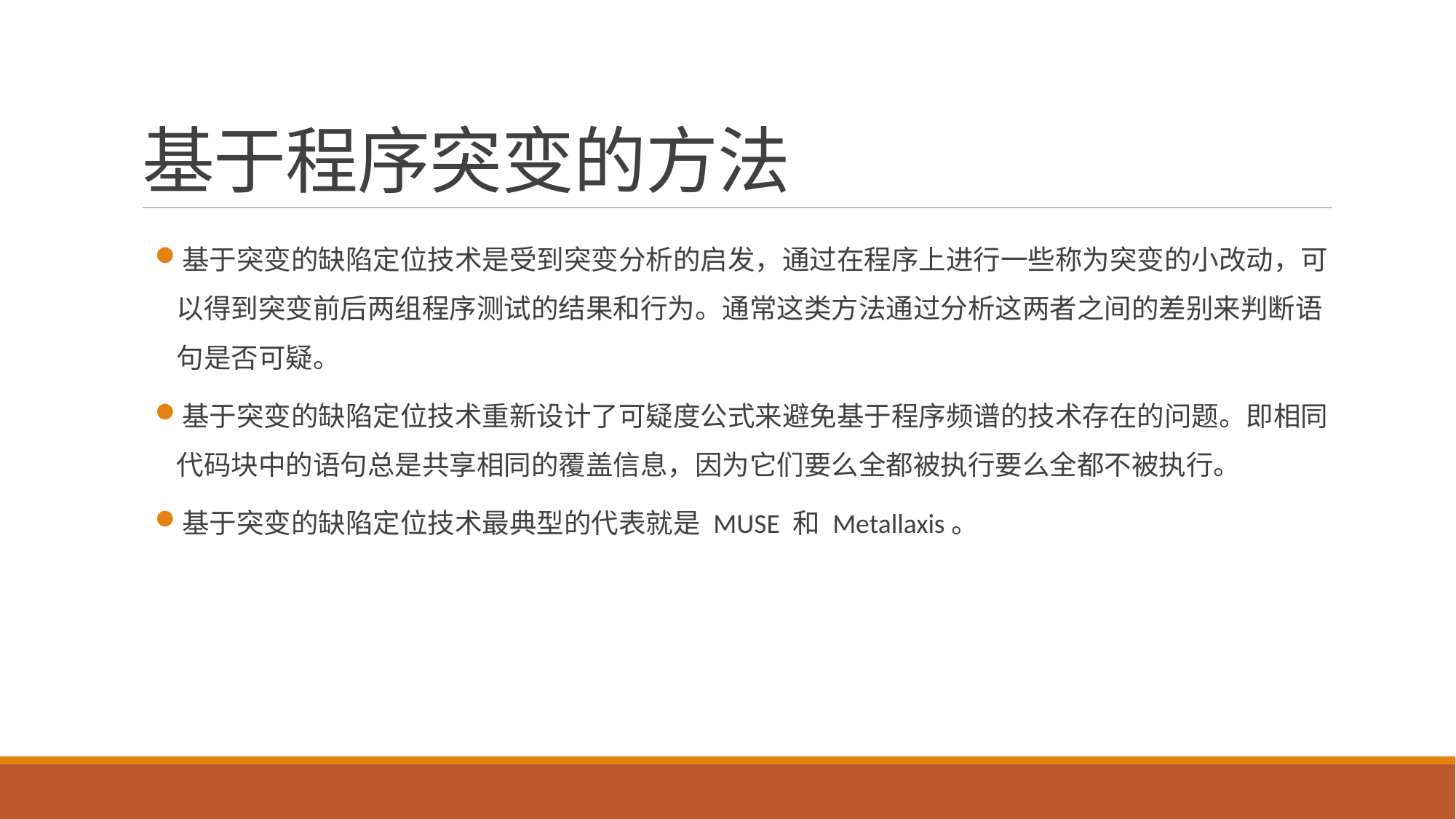

# 基于程序突变的方法
基于突变的缺陷定位技术是受到突变分析的启发，通过在程序上进行一些称为突变的小改动，可以得到突变前后两组程序测试的结果和行为。通常这类方法通过分析这两者之间的差别来判断语句是否可疑。
基于突变的缺陷定位技术重新设计了可疑度公式来避免基于程序频谱的技术存在的问题。即相同代码块中的语句总是共享相同的覆盖信息，因为它们要么全都被执行要么全都不被执行。
基于突变的缺陷定位技术最典型的代表就是 MUSE 和 Metallaxis。